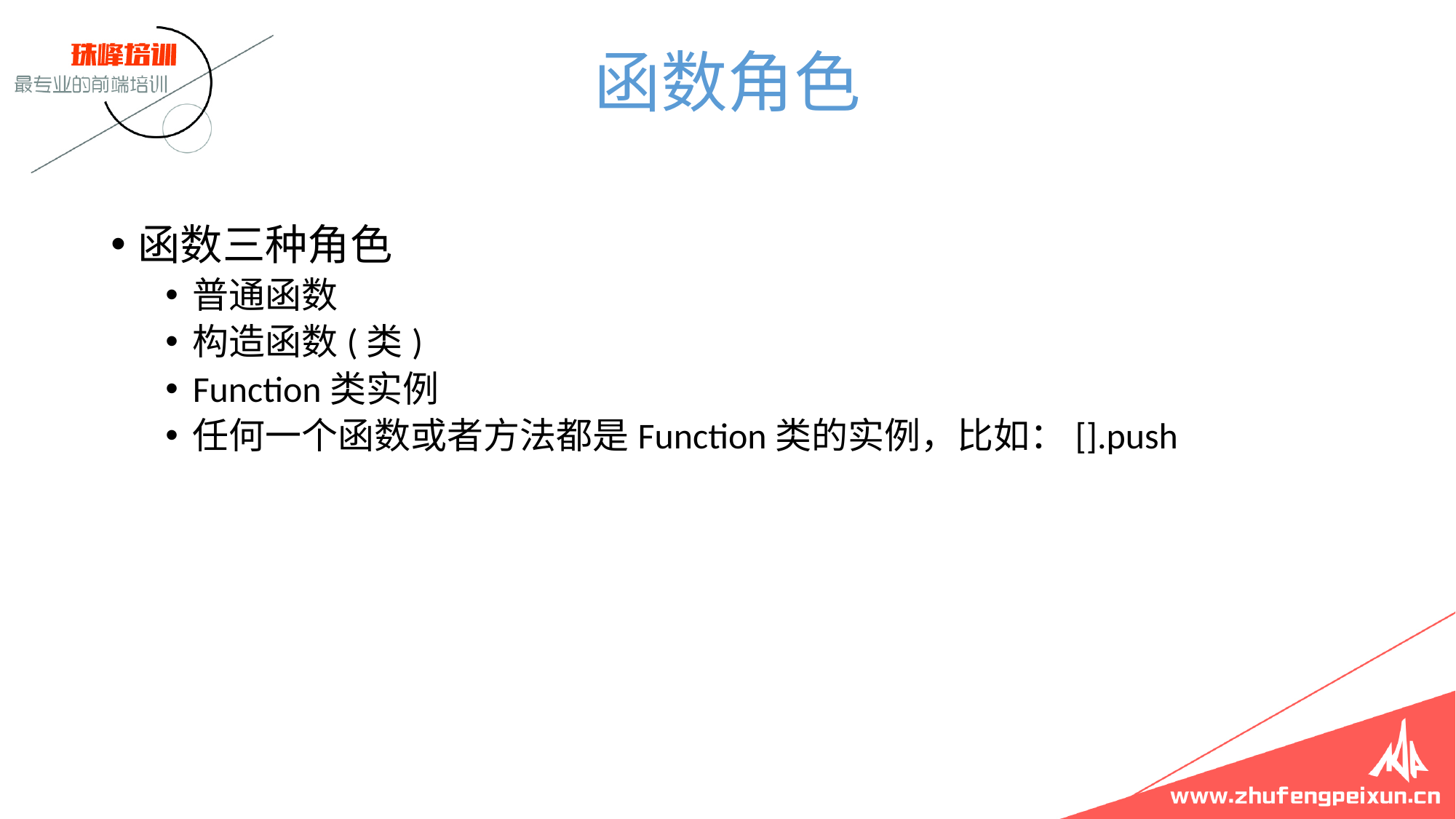

# 函数角色
函数三种角色
普通函数
构造函数(类)
Function类实例
任何一个函数或者方法都是Function类的实例，比如：[].push